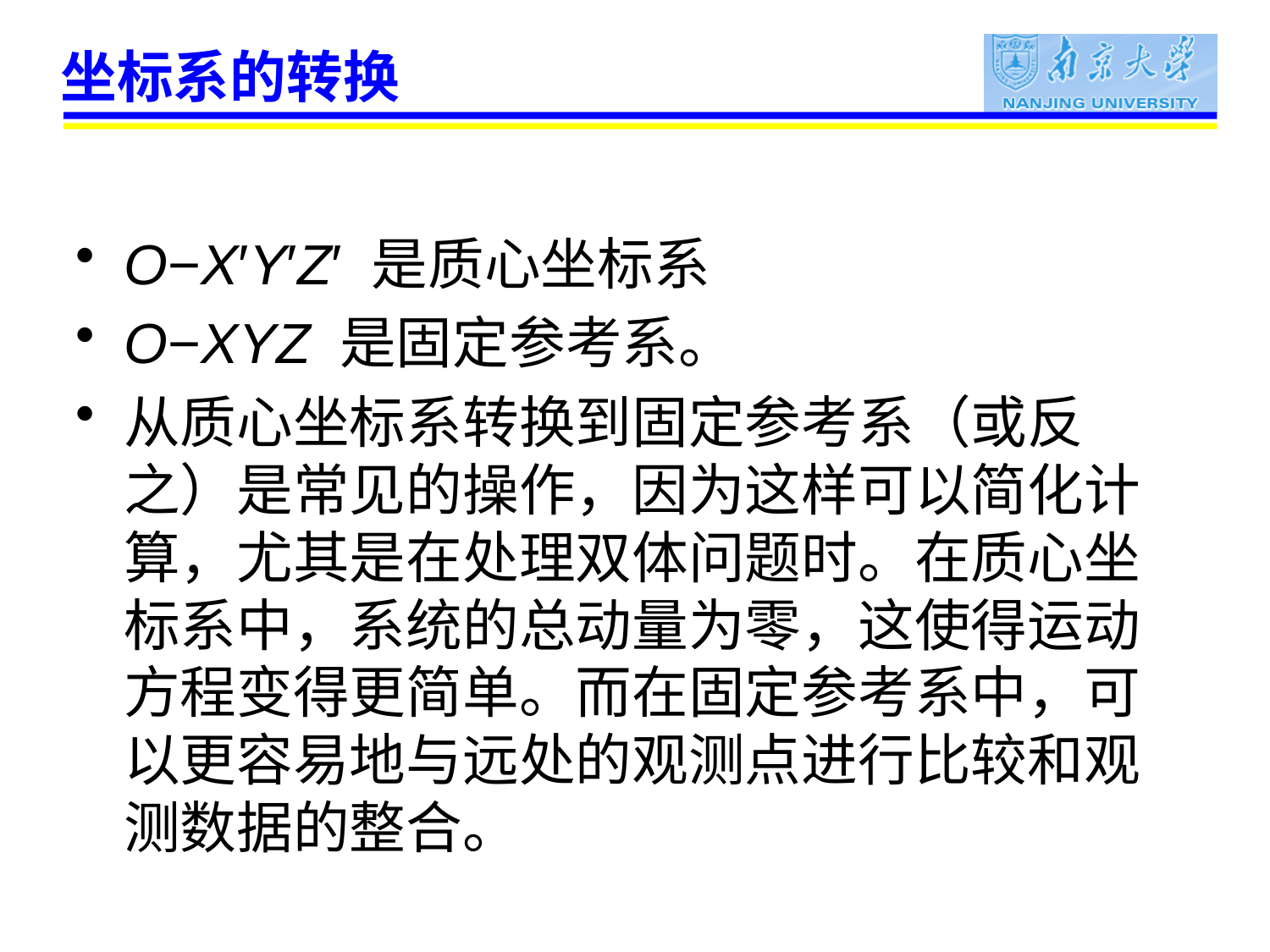

# 坐标系的转换
O−X′Y′Z′ 是质心坐标系
O−XYZ 是固定参考系。
从质心坐标系转换到固定参考系（或反之）是常见的操作，因为这样可以简化计算，尤其是在处理双体问题时。在质心坐标系中，系统的总动量为零，这使得运动方程变得更简单。而在固定参考系中，可以更容易地与远处的观测点进行比较和观测数据的整合。